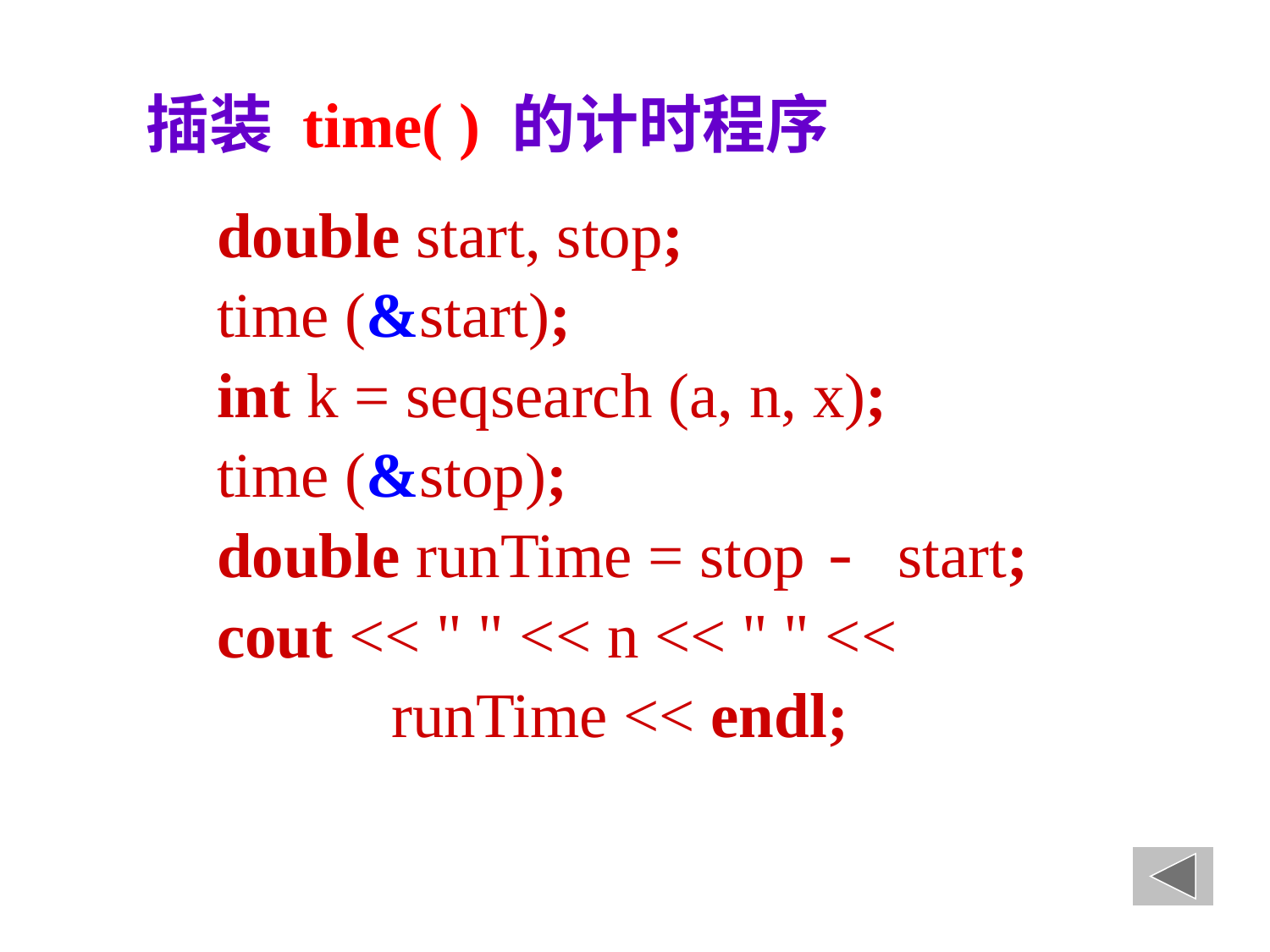

插装 time( ) 的计时程序

      double start, stop;
      time (&start);
      int k = seqsearch (a, n, x);
      time (&stop);
      double runTime = stop - start;
      cout << " " << n << " " <<
 		 runTime << endl;